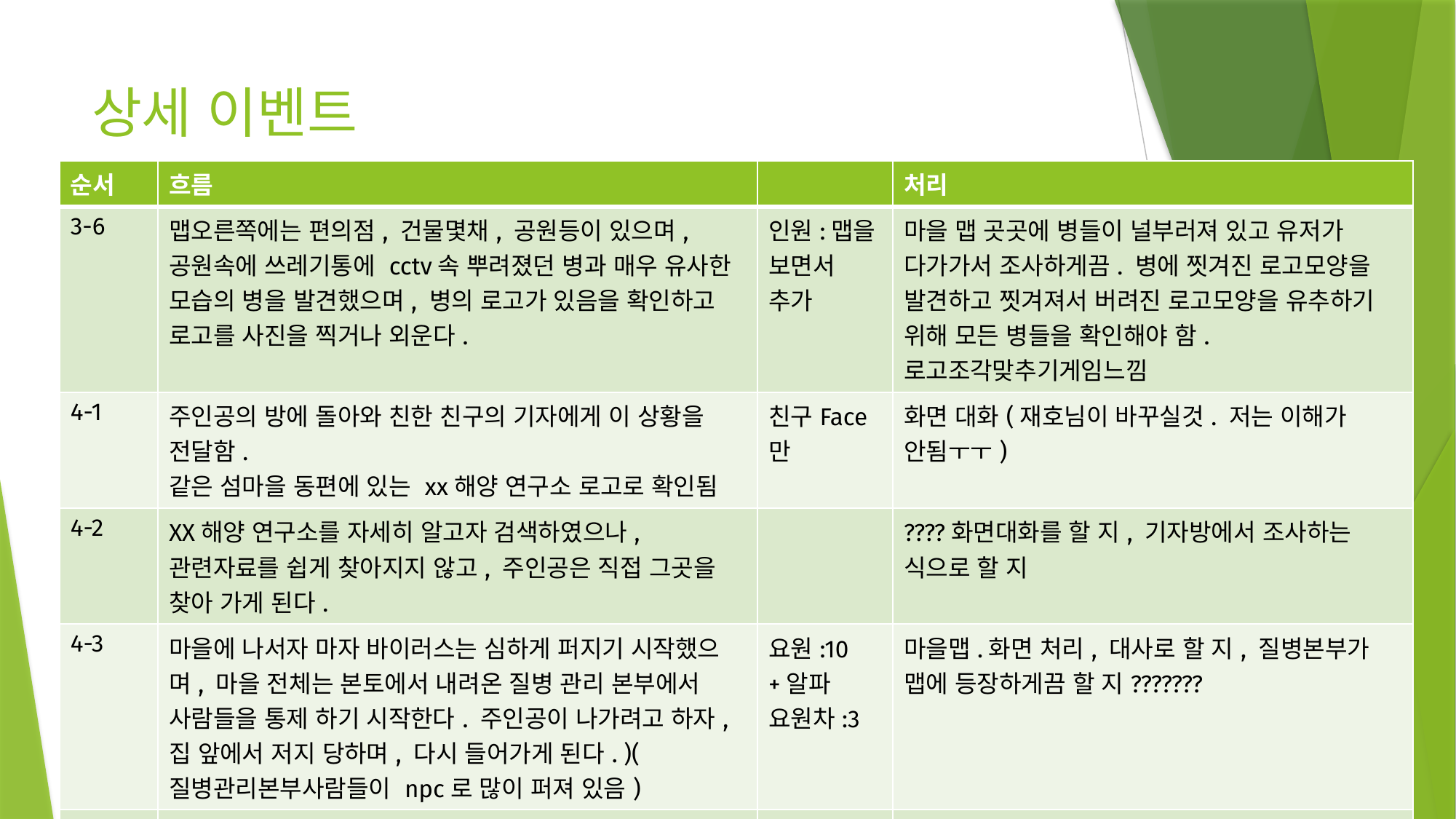

# 상세 이벤트
| 순서 | 흐름 |  | 처리 |
| --- | --- | --- | --- |
| 3-6 | 맵오른쪽에는 편의점, 건물몇채, 공원등이 있으며, 공원속에 쓰레기통에 cctv속 뿌려졌던 병과 매우 유사한 모습의 병을 발견했으며, 병의 로고가 있음을 확인하고 로고를 사진을 찍거나 외운다. | 인원:맵을 보면서 추가 | 마을 맵 곳곳에 병들이 널부러져 있고 유저가 다가가서 조사하게끔. 병에 찟겨진 로고모양을 발견하고 찟겨져서 버려진 로고모양을 유추하기 위해 모든 병들을 확인해야 함. 로고조각맞추기게임느낌 |
| 4-1 | 주인공의 방에 돌아와 친한 친구의 기자에게 이 상황을 전달함. 같은 섬마을 동편에 있는 xx해양 연구소 로고로 확인됨 | 친구Face만 | 화면 대화(재호님이 바꾸실것. 저는 이해가 안됨ㅜㅜ) |
| 4-2 | XX해양 연구소를 자세히 알고자 검색하였으나, 관련자료를 쉽게 찾아지지 않고, 주인공은 직접 그곳을 찾아 가게 된다. |  | ????화면대화를 할 지, 기자방에서 조사하는 식으로 할 지 |
| 4-3 | 마을에 나서자 마자 바이러스는 심하게 퍼지기 시작했으며, 마을 전체는 본토에서 내려온 질병 관리 본부에서 사람들을 통제 하기 시작한다. 주인공이 나가려고 하자, 집 앞에서 저지 당하며, 다시 들어가게 된다. )(질병관리본부사람들이 npc로 많이 퍼져 있음) | 요원:10 +알파 요원차:3 | 마을맵.화면 처리, 대사로 할 지, 질병본부가 맵에 등장하게끔 할 지??????? |
| 4-4 | 밤이 되자 근무자 교대 또는 감시가 소홀해진 틈 또는 뒷문을 통해 몰래 빠져 나가 연구소를 찾아 나서기 시작한다. (질병관리 사람들 회피 미션)(나가는 게임같은 거) | 요원:기존에 있던 인원에서 절반 | 밤이 되면 관리가 소홀해짐을 화면, 대사처리. 요원을 피하면서 마을 출구로 나감(연구소를 가기 위해) |